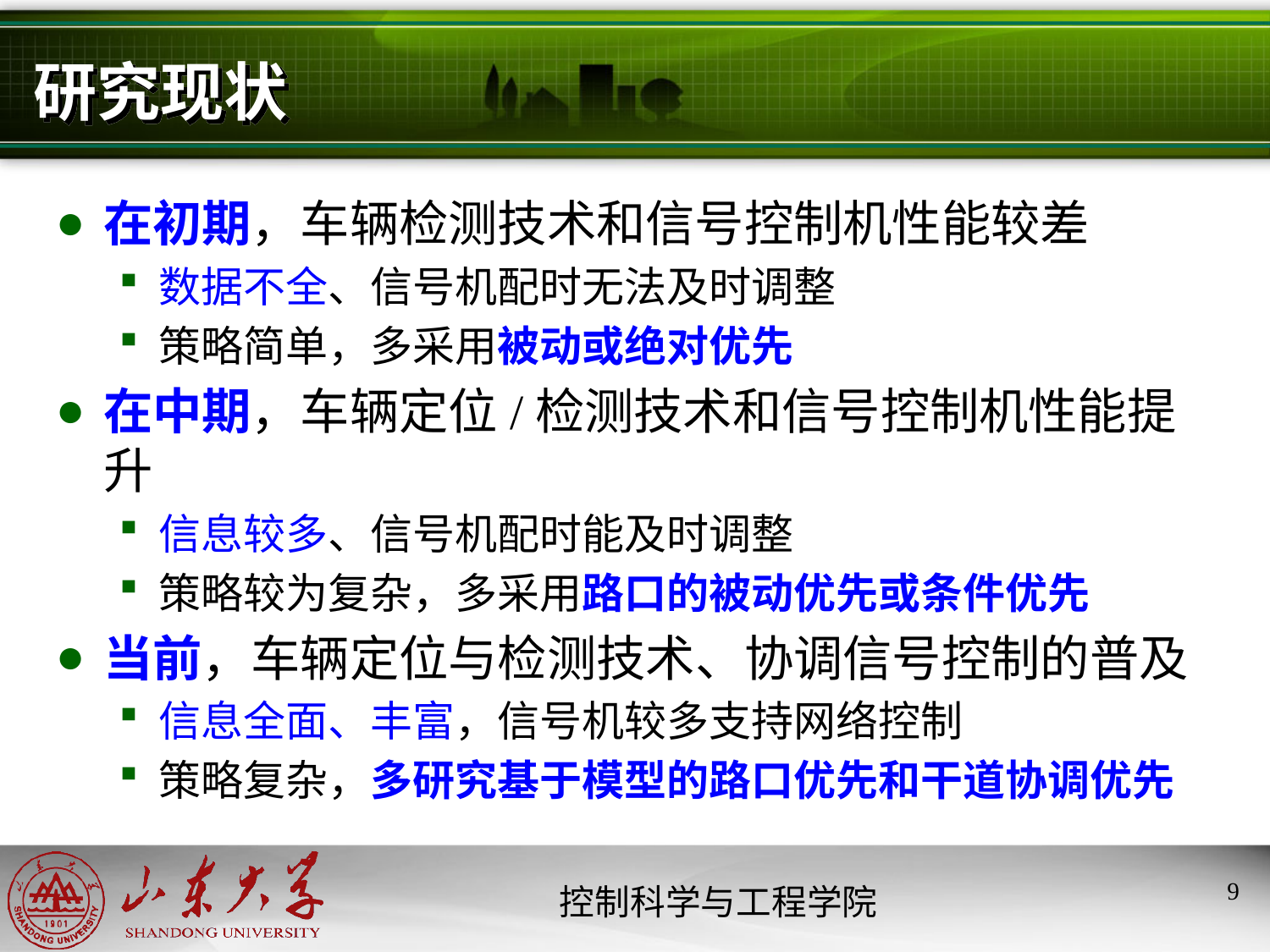

# 研究现状
在初期，车辆检测技术和信号控制机性能较差
数据不全、信号机配时无法及时调整
策略简单，多采用被动或绝对优先
在中期，车辆定位/检测技术和信号控制机性能提升
信息较多、信号机配时能及时调整
策略较为复杂，多采用路口的被动优先或条件优先
当前，车辆定位与检测技术、协调信号控制的普及
信息全面、丰富，信号机较多支持网络控制
策略复杂，多研究基于模型的路口优先和干道协调优先

控制科学与工程学院
9